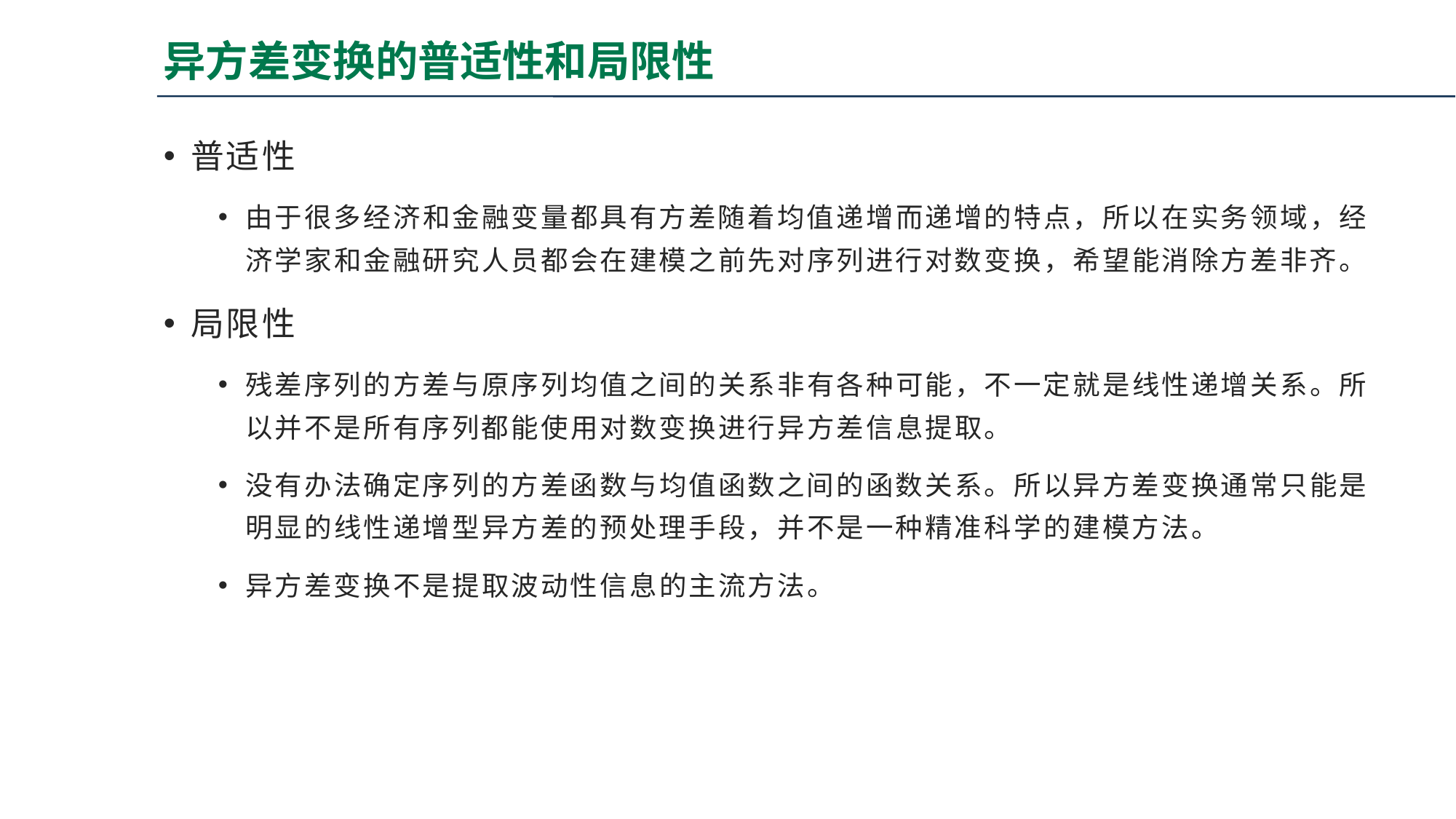

# 异方差变换的普适性和局限性
普适性
由于很多经济和金融变量都具有方差随着均值递增而递增的特点，所以在实务领域，经济学家和金融研究人员都会在建模之前先对序列进行对数变换，希望能消除方差非齐。
局限性
残差序列的方差与原序列均值之间的关系非有各种可能，不一定就是线性递增关系。所以并不是所有序列都能使用对数变换进行异方差信息提取。
没有办法确定序列的方差函数与均值函数之间的函数关系。所以异方差变换通常只能是明显的线性递增型异方差的预处理手段，并不是一种精准科学的建模方法。
异方差变换不是提取波动性信息的主流方法。